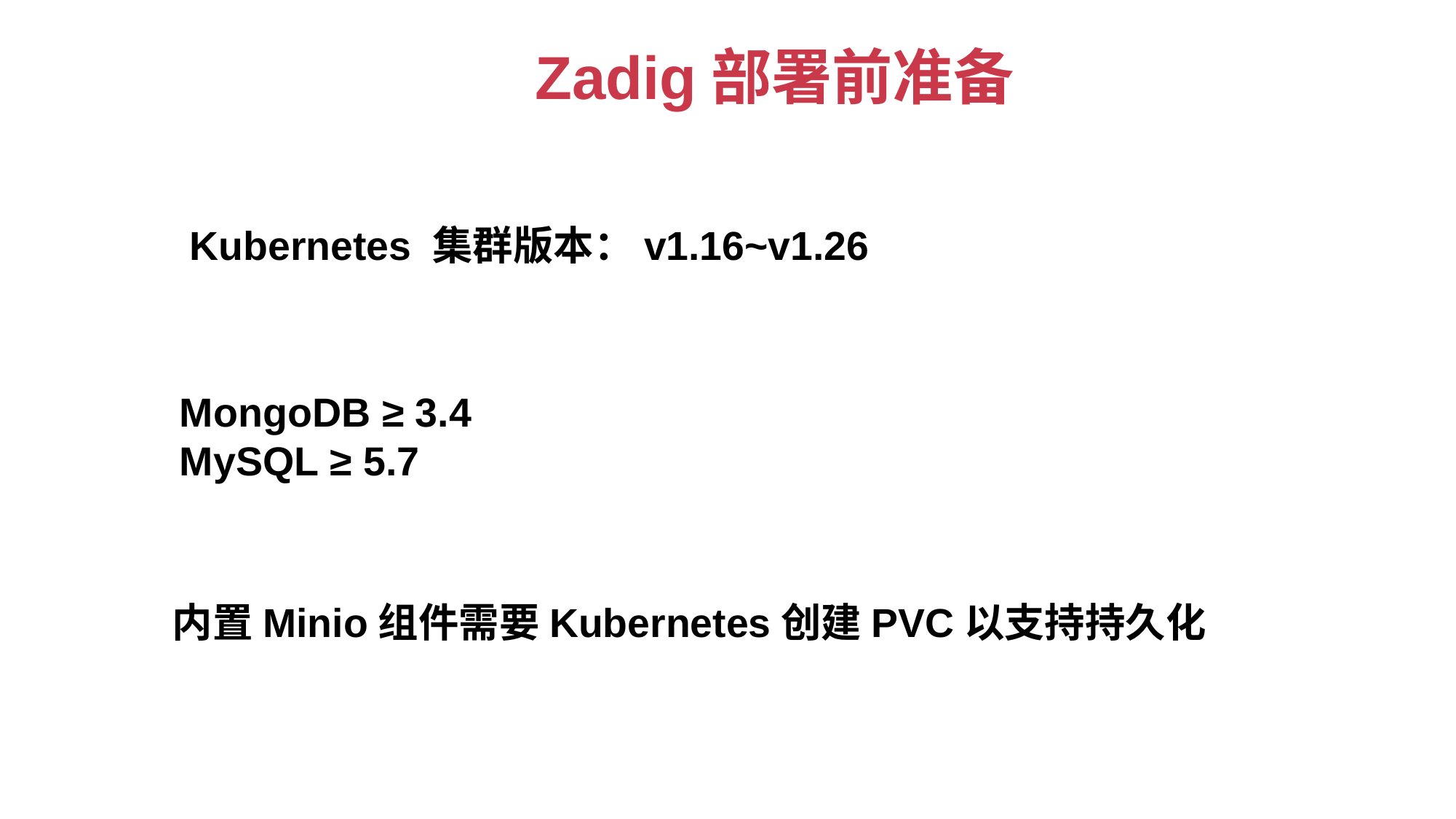

Zadig部署前准备
Kubernetes 集群版本：v1.16~v1.26
MongoDB ≥ 3.4
MySQL ≥ 5.7
内置Minio组件需要Kubernetes创建PVC以支持持久化